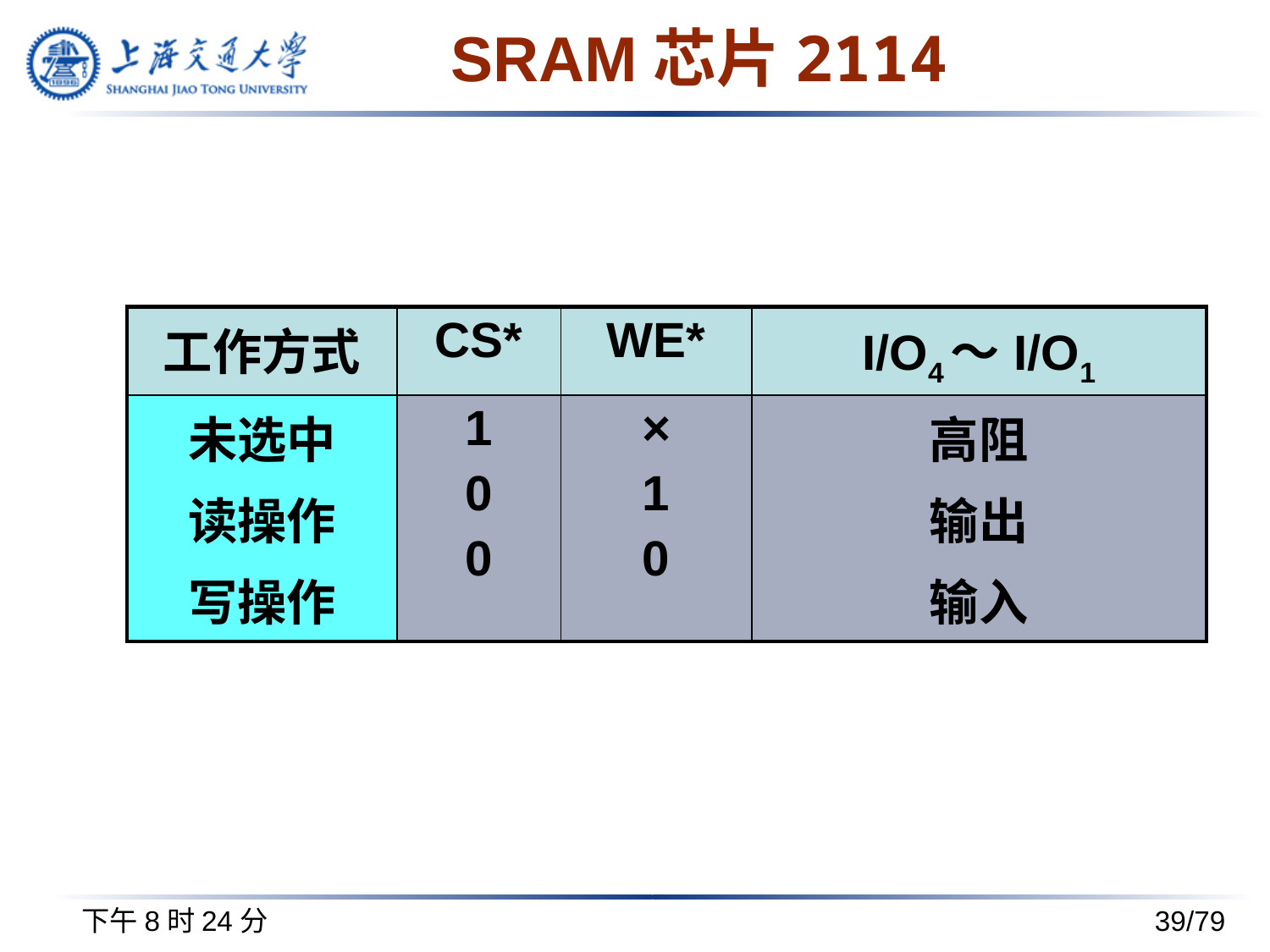

SRAM芯片2114
| 工作方式 | CS\* | WE\* | I/O4～I/O1 |
| --- | --- | --- | --- |
| 未选中 读操作 写操作 | 1 0 0 | × 1 0 | 高阻 输出 输入 |
下午8时24分
39/79